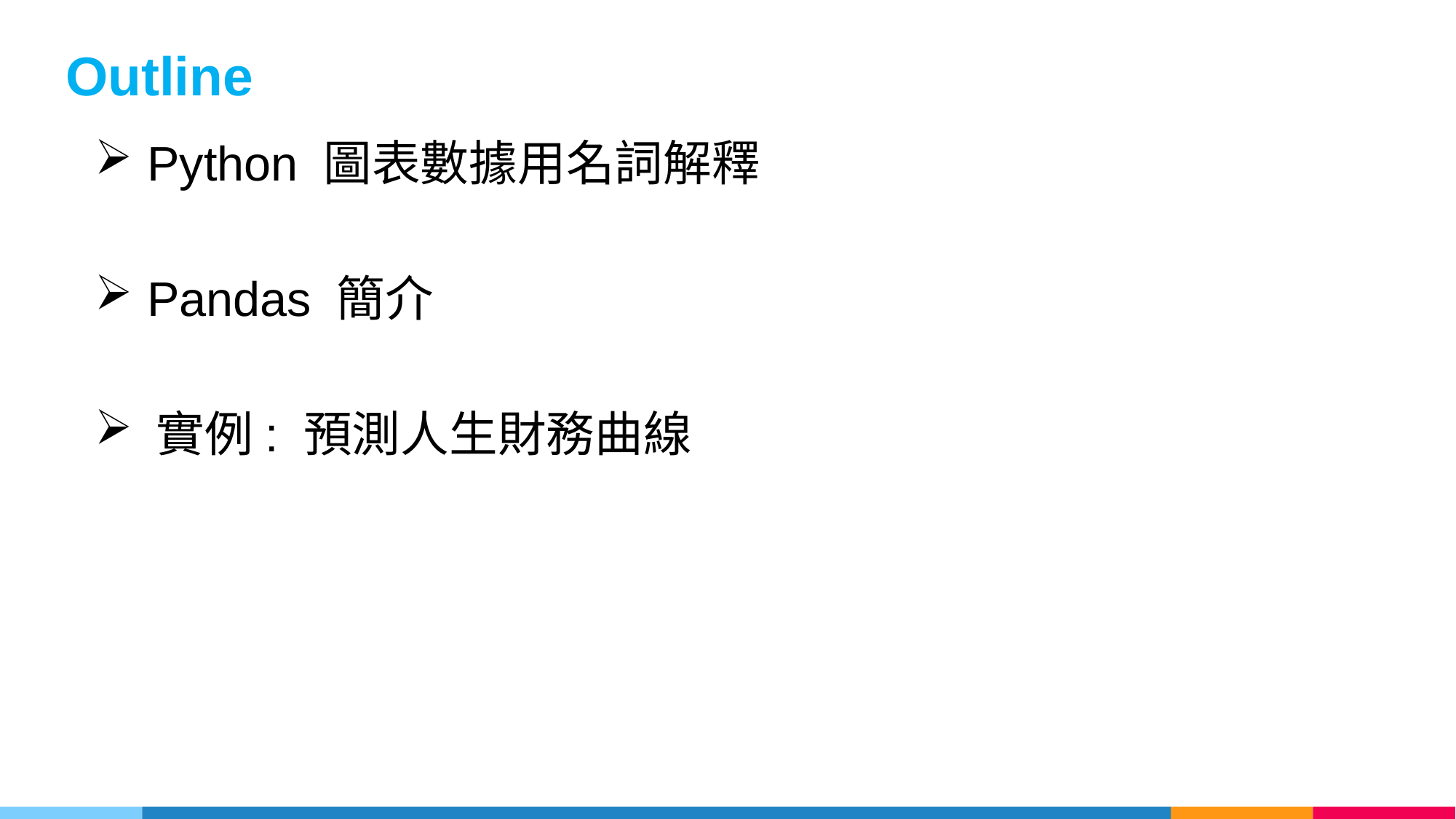

# Outline
 Python 圖表數據用名詞解釋

 Pandas 簡介

 實例: 預測人生財務曲線